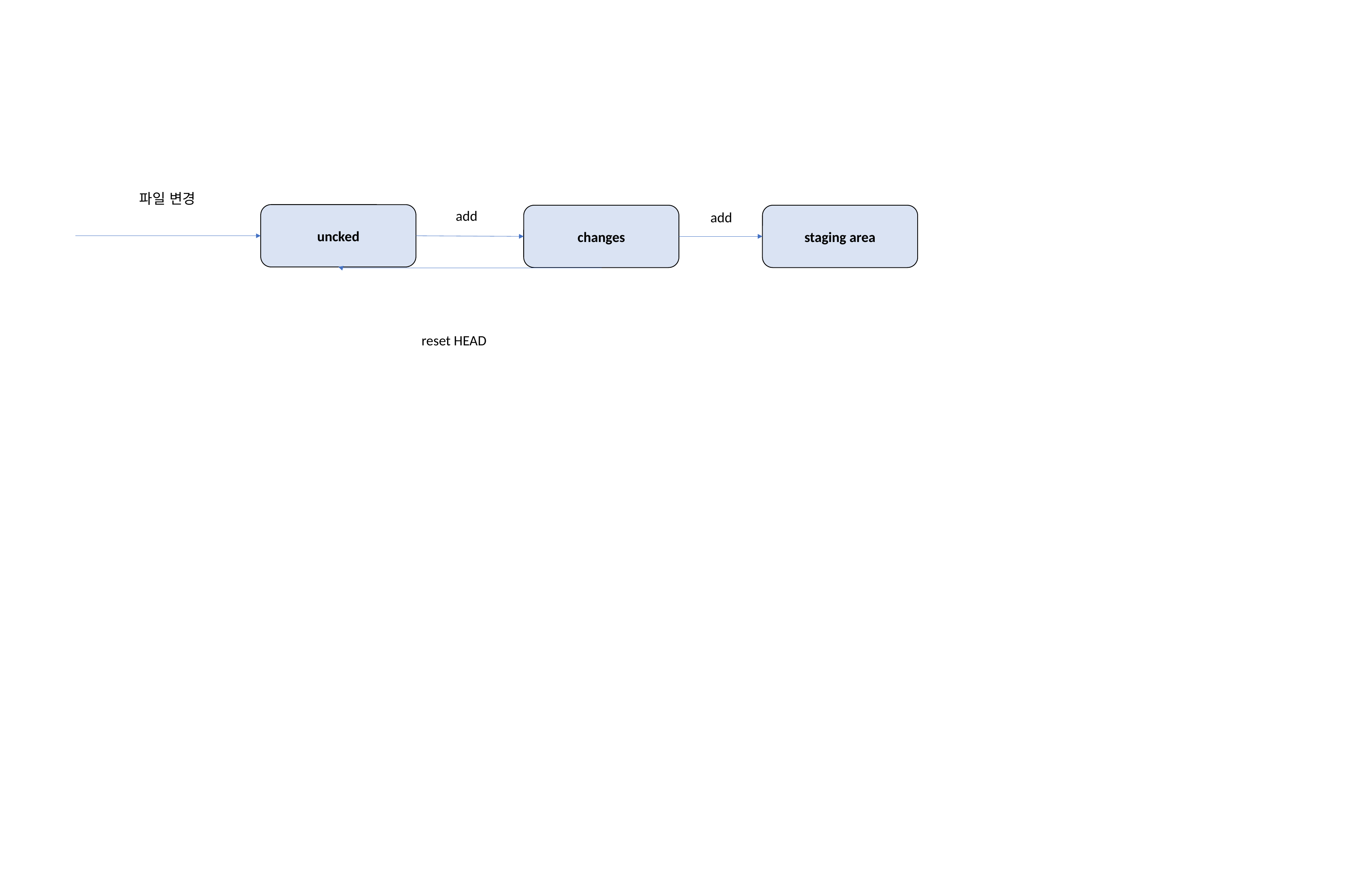

파일 변경
add
uncked
changes
staging area
add
reset HEAD